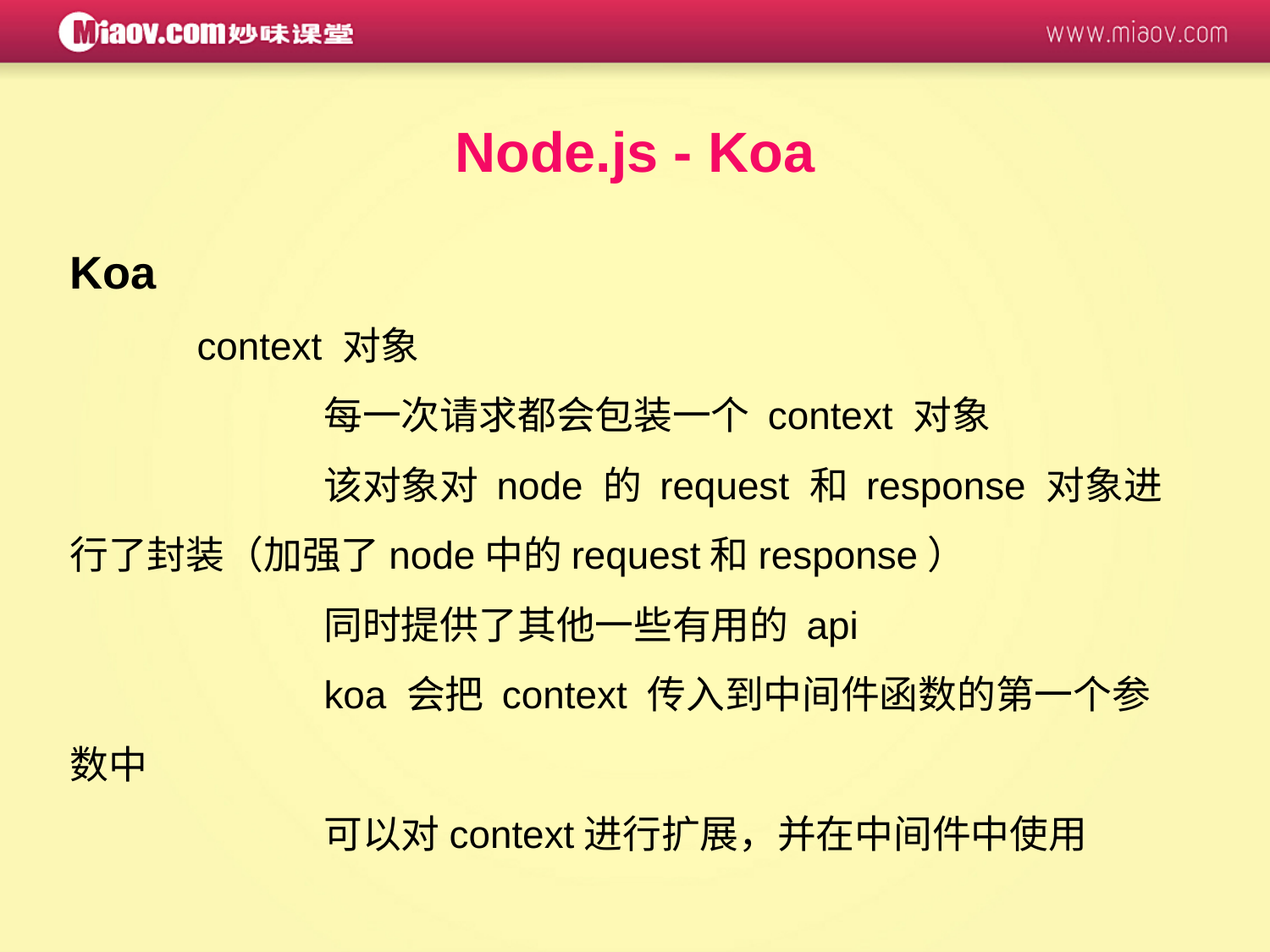

Node.js - Koa
Koa
	context 对象
		每一次请求都会包装一个 context 对象
		该对象对 node 的 request 和 response 对象进行了封装（加强了node中的request和response）
		同时提供了其他一些有用的 api
		koa 会把 context 传入到中间件函数的第一个参数中
		可以对context进行扩展，并在中间件中使用